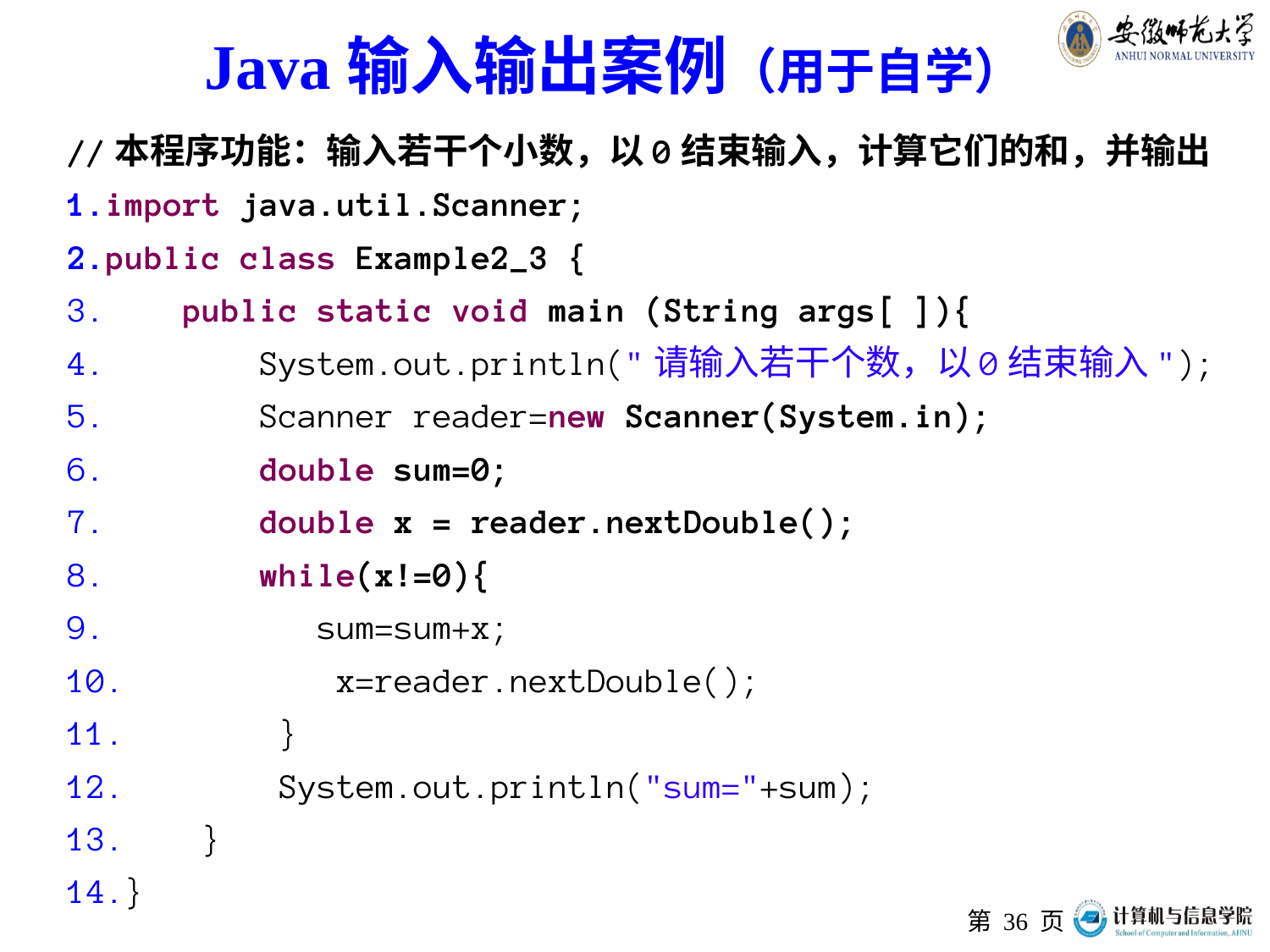

# Java输入输出案例（用于自学）
//本程序功能：输入若干个小数，以0结束输入，计算它们的和，并输出
import java.util.Scanner;
public class Example2_3 {
    public static void main (String args[ ]){
        System.out.println("请输入若干个数，以0结束输入");
        Scanner reader=new Scanner(System.in);
        double sum=0;
        double x = reader.nextDouble();
        while(x!=0){
           sum=sum+x;
           x=reader.nextDouble();
        }
        System.out.println("sum="+sum);
    }
}

第 36 页